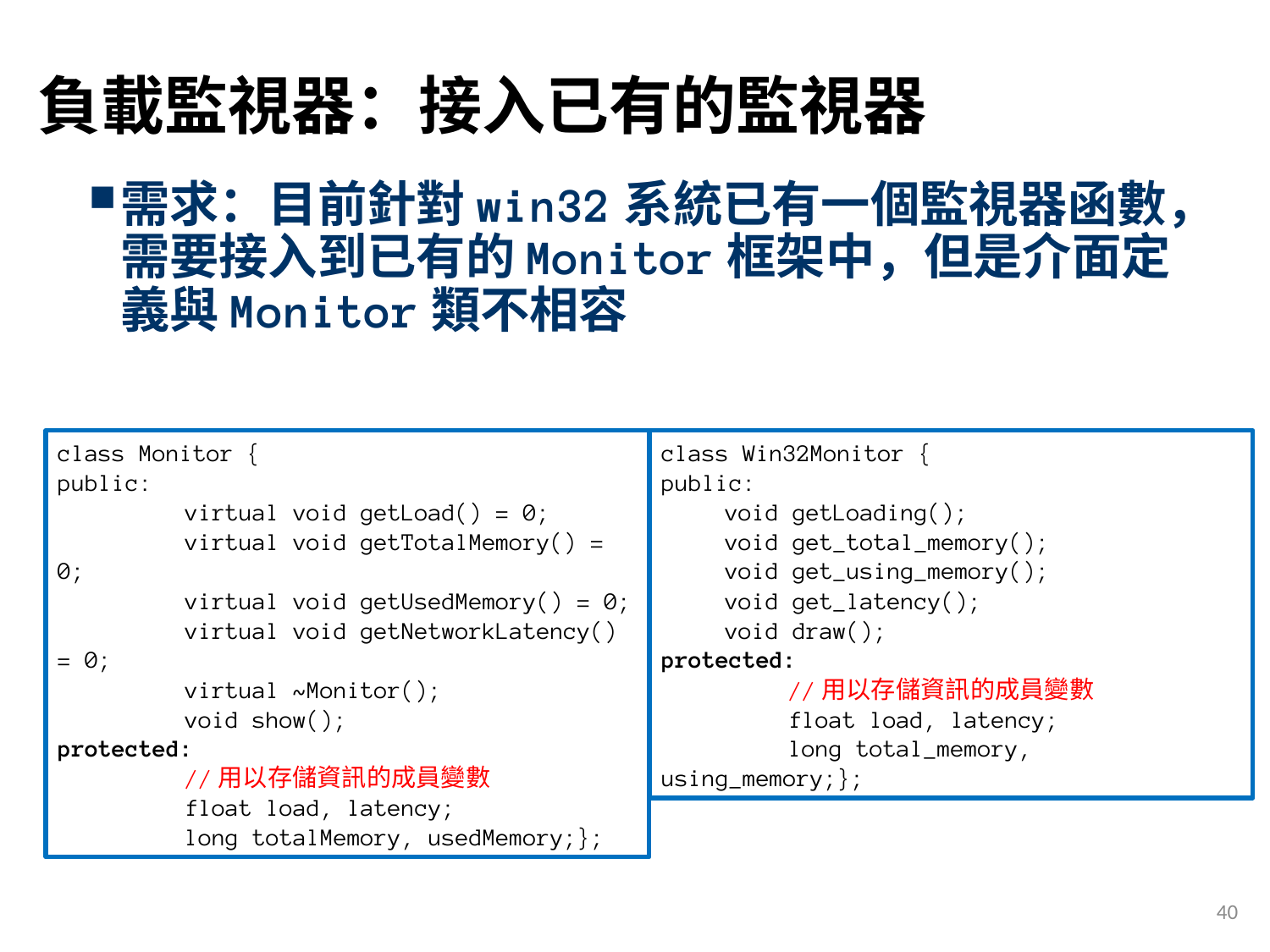

# 負載監視器：接入已有的監視器
需求：目前針對win32系統已有一個監視器函數，需要接入到已有的Monitor框架中，但是介面定義與Monitor類不相容
class Monitor {
public:
	virtual void getLoad() = 0;
	virtual void getTotalMemory() = 0;
	virtual void getUsedMemory() = 0;
	virtual void getNetworkLatency() = 0;
	virtual ~Monitor();
	void show();
protected:
	//用以存儲資訊的成員變數
	float load, latency;
	long totalMemory, usedMemory;};
class Win32Monitor {
public:
void getLoading();
void get_total_memory();
void get_using_memory();
void get_latency();
void draw();
protected:
	//用以存儲資訊的成員變數
	float load, latency;
	long total_memory, using_memory;};
40